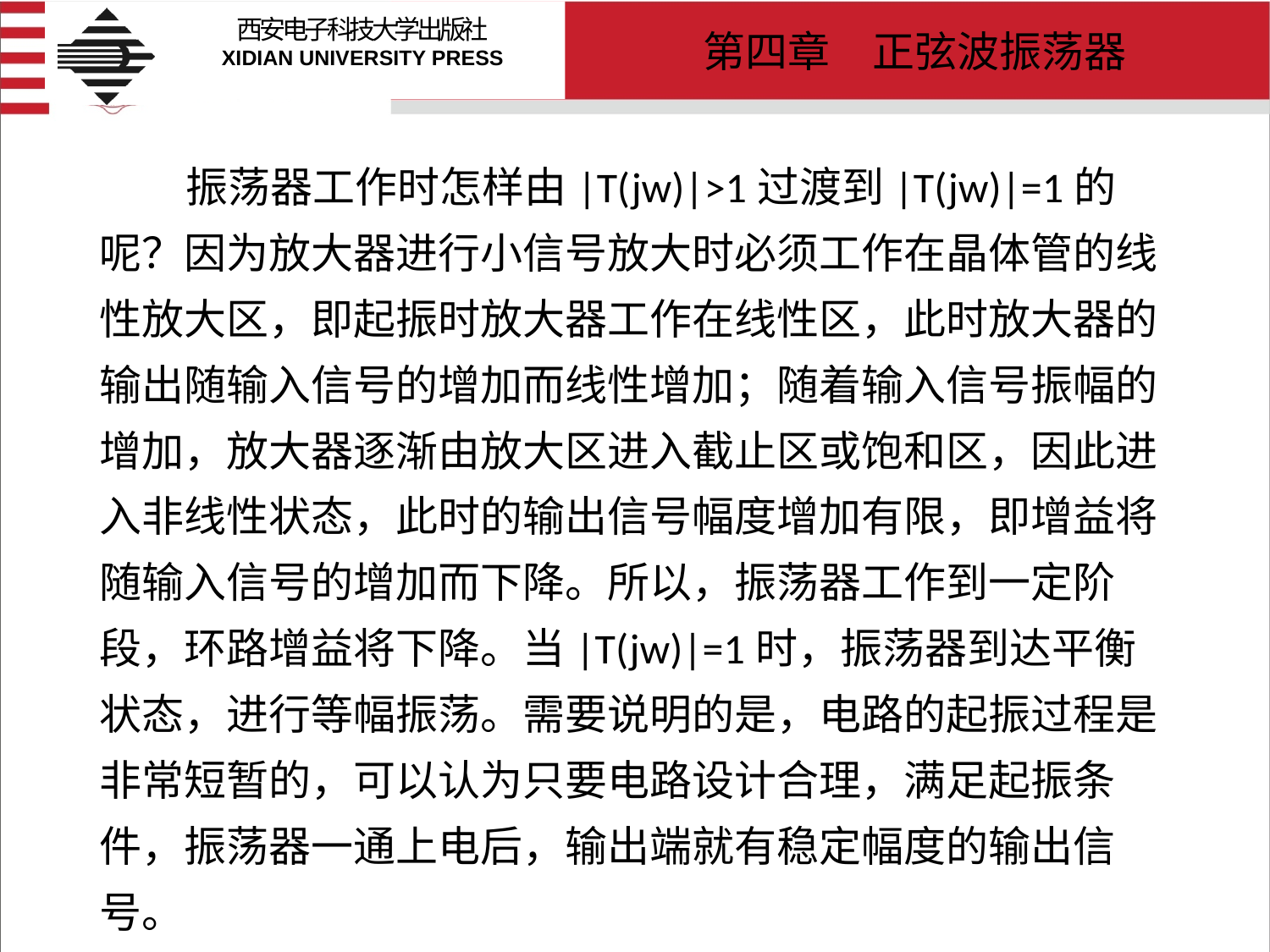

# 振荡器工作时怎样由|T(jw)|>1过渡到|T(jw)|=1的呢？因为放大器进行小信号放大时必须工作在晶体管的线性放大区，即起振时放大器工作在线性区，此时放大器的输出随输入信号的增加而线性增加；随着输入信号振幅的增加，放大器逐渐由放大区进入截止区或饱和区，因此进入非线性状态，此时的输出信号幅度增加有限，即增益将随输入信号的增加而下降。所以，振荡器工作到一定阶段，环路增益将下降。当|T(jw)|=1时，振荡器到达平衡状态，进行等幅振荡。需要说明的是，电路的起振过程是非常短暂的，可以认为只要电路设计合理，满足起振条件，振荡器一通上电后，输出端就有稳定幅度的输出信号。